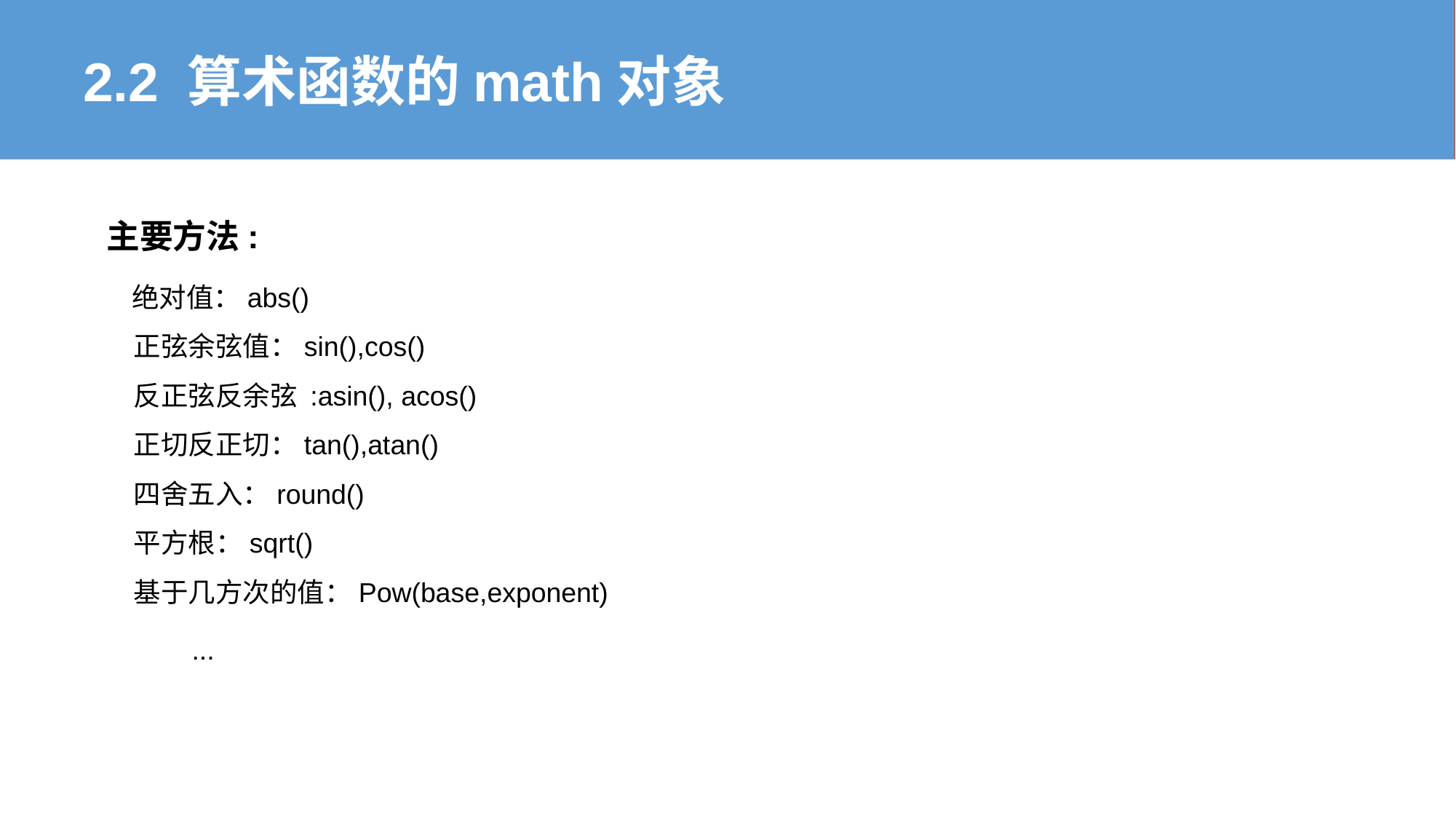

2.2 算术函数的math对象

主要方法:
   绝对值：abs()
　正弦余弦值：sin(),cos()
　反正弦反余弦 :asin(), acos()
　正切反正切：tan(),atan()
　四舍五入：round()
　平方根：sqrt()
　基于几方次的值：Pow(base,exponent)
    ...